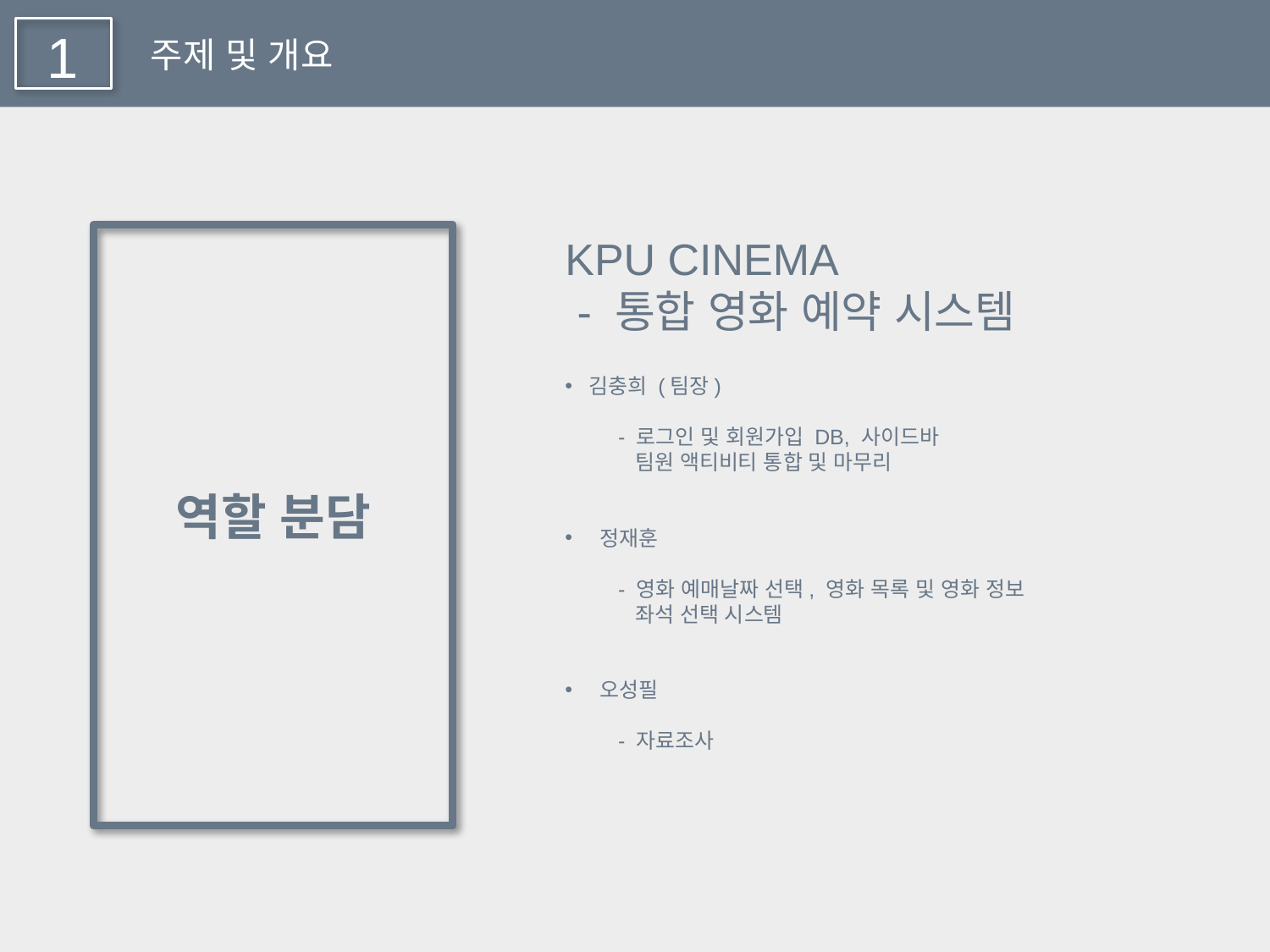

1

주제 및 개요

KPU CINEMA
 - 통합 영화 예약 시스템
김충희 (팀장)

         - 로그인 및 회원가입 DB, 사이드바
           팀원 액티비티 통합 및 마무리

 정재훈

         - 영화 예매날짜 선택, 영화 목록 및 영화 정보
           좌석 선택 시스템

 오성필

         - 자료조사
역할 분담